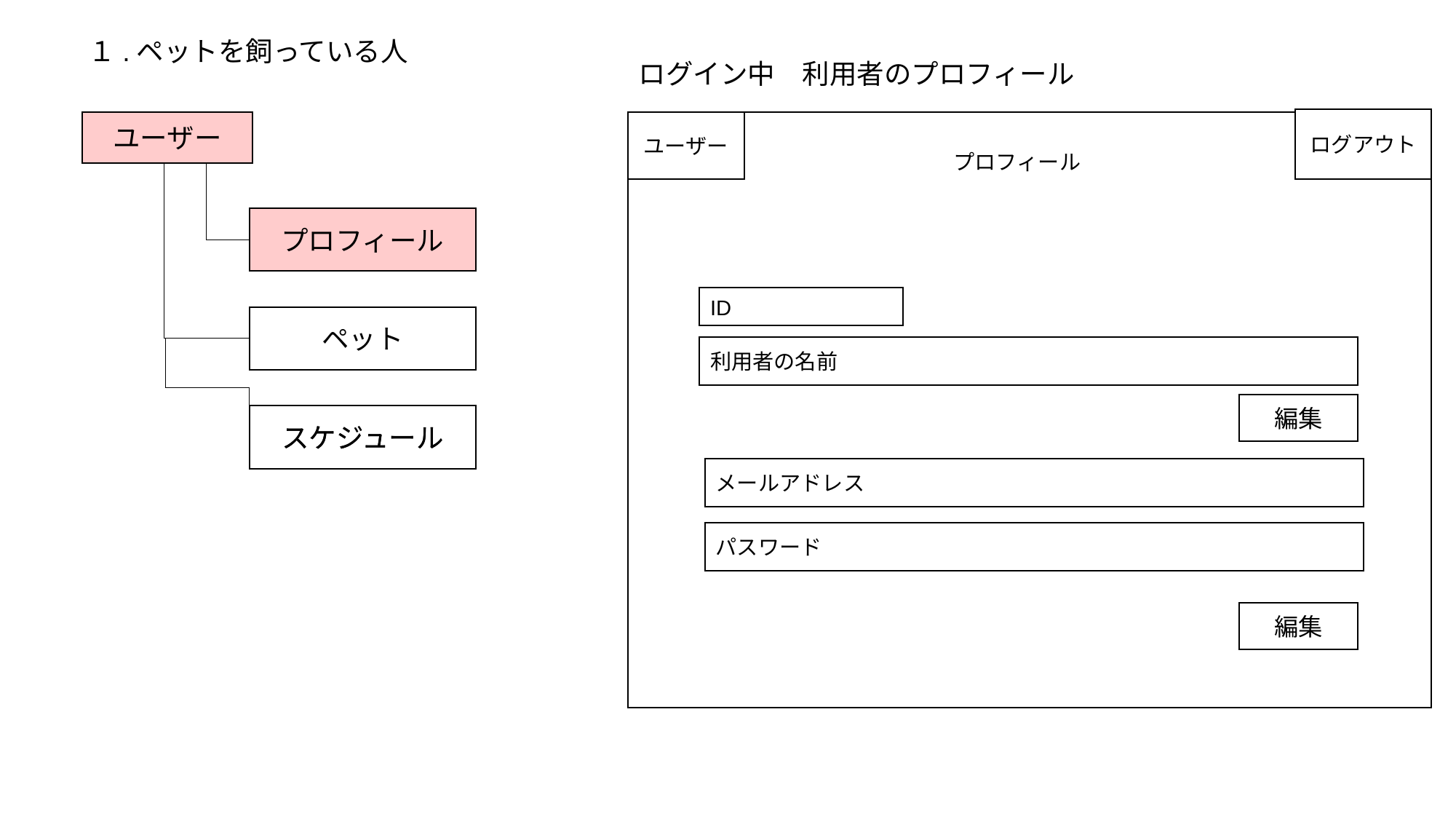

１.ペットを飼っている人
ログイン中　利用者のプロフィール
ログアウト
ユーザー

ユーザー
プロフィール
プロフィール
ID
ペット
利用者の名前
編集
スケジュール
スケジュール
メールアドレス
パスワード
編集